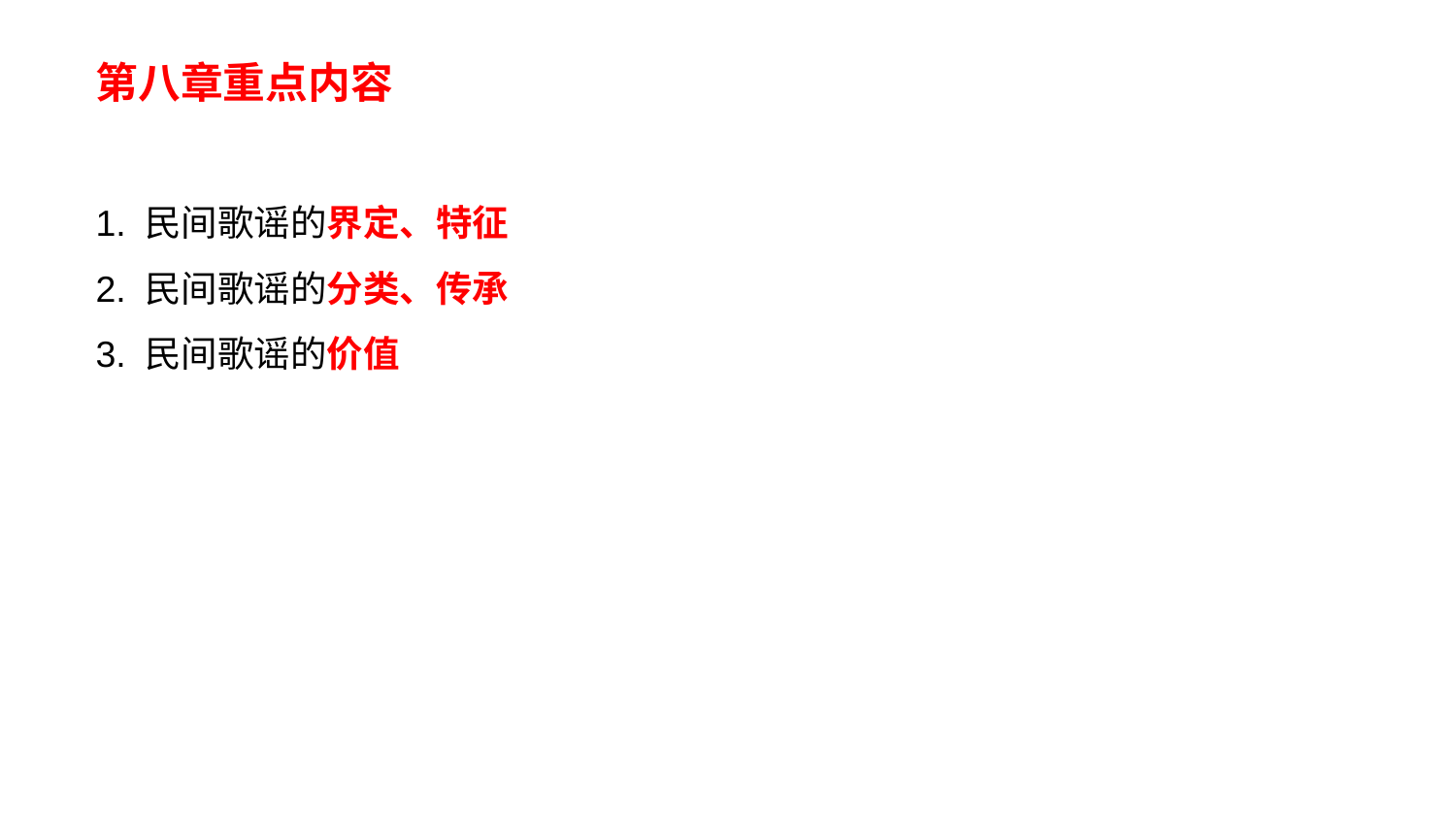

第八章重点内容
1. 民间歌谣的界定、特征
2. 民间歌谣的分类、传承
3. 民间歌谣的价值